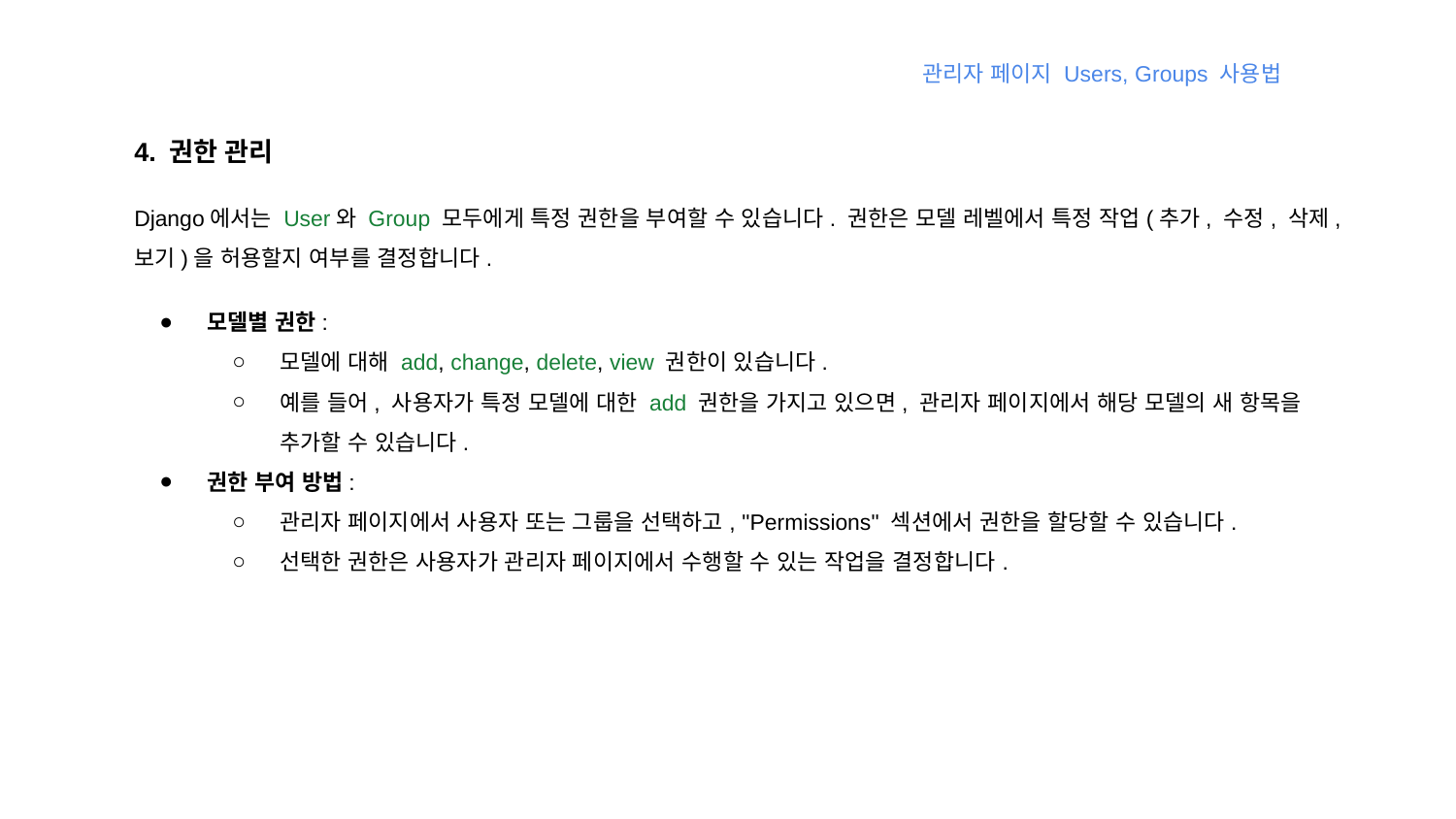

관리자 페이지 Users, Groups 사용법
4. 권한 관리
Django에서는 User와 Group 모두에게 특정 권한을 부여할 수 있습니다. 권한은 모델 레벨에서 특정 작업(추가, 수정, 삭제, 보기)을 허용할지 여부를 결정합니다.
모델별 권한:
모델에 대해 add, change, delete, view 권한이 있습니다.
예를 들어, 사용자가 특정 모델에 대한 add 권한을 가지고 있으면, 관리자 페이지에서 해당 모델의 새 항목을 추가할 수 있습니다.
권한 부여 방법:
관리자 페이지에서 사용자 또는 그룹을 선택하고, "Permissions" 섹션에서 권한을 할당할 수 있습니다.
선택한 권한은 사용자가 관리자 페이지에서 수행할 수 있는 작업을 결정합니다.